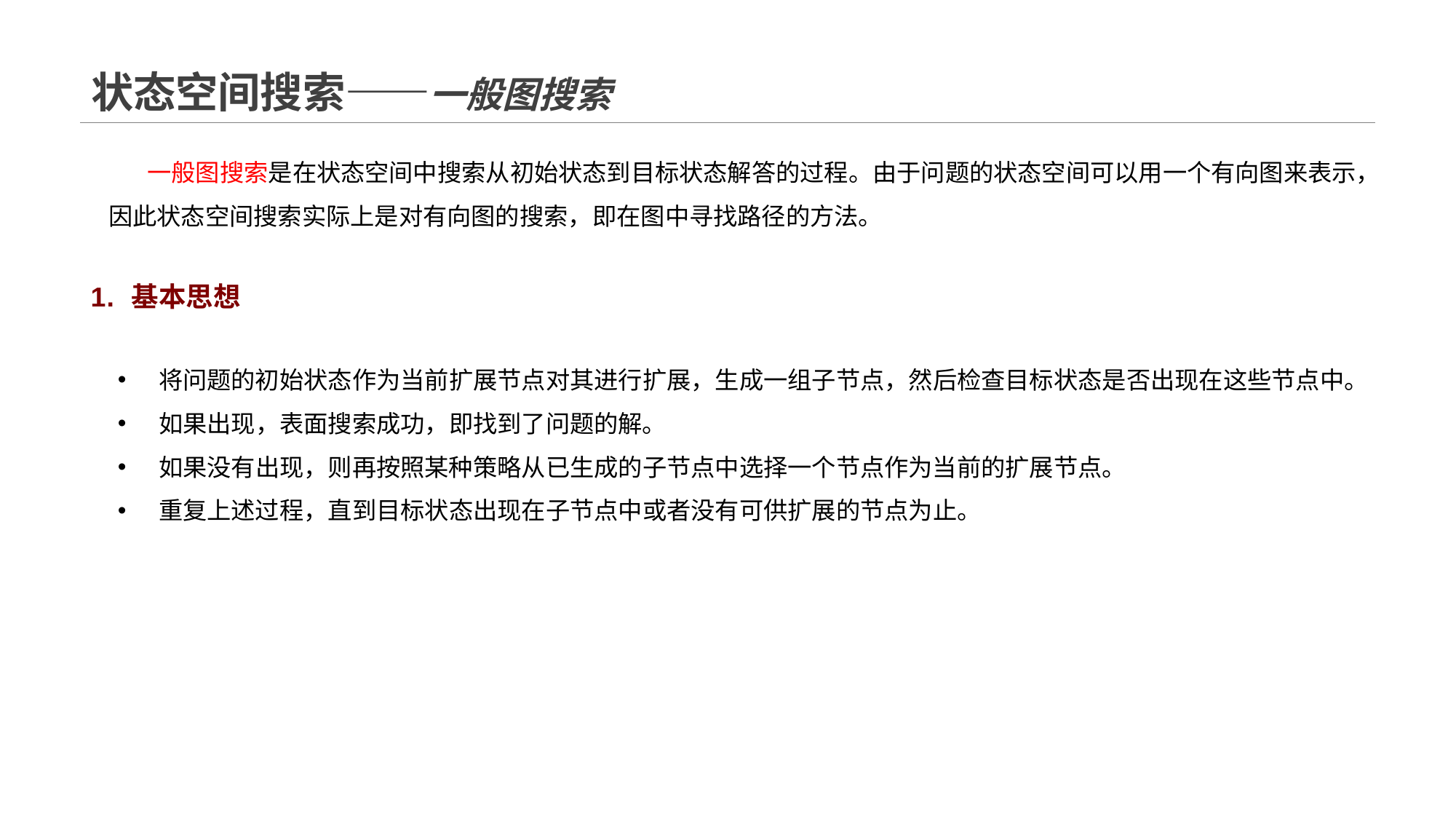

# 状态空间搜索——一般图搜索
      一般图搜索是在状态空间中搜索从初始状态到目标状态解答的过程。由于问题的状态空间可以用一个有向图来表示，因此状态空间搜索实际上是对有向图的搜索，即在图中寻找路径的方法。
基本思想
将问题的初始状态作为当前扩展节点对其进行扩展，生成一组子节点，然后检查目标状态是否出现在这些节点中。
如果出现，表面搜索成功，即找到了问题的解。
如果没有出现，则再按照某种策略从已生成的子节点中选择一个节点作为当前的扩展节点。
重复上述过程，直到目标状态出现在子节点中或者没有可供扩展的节点为止。